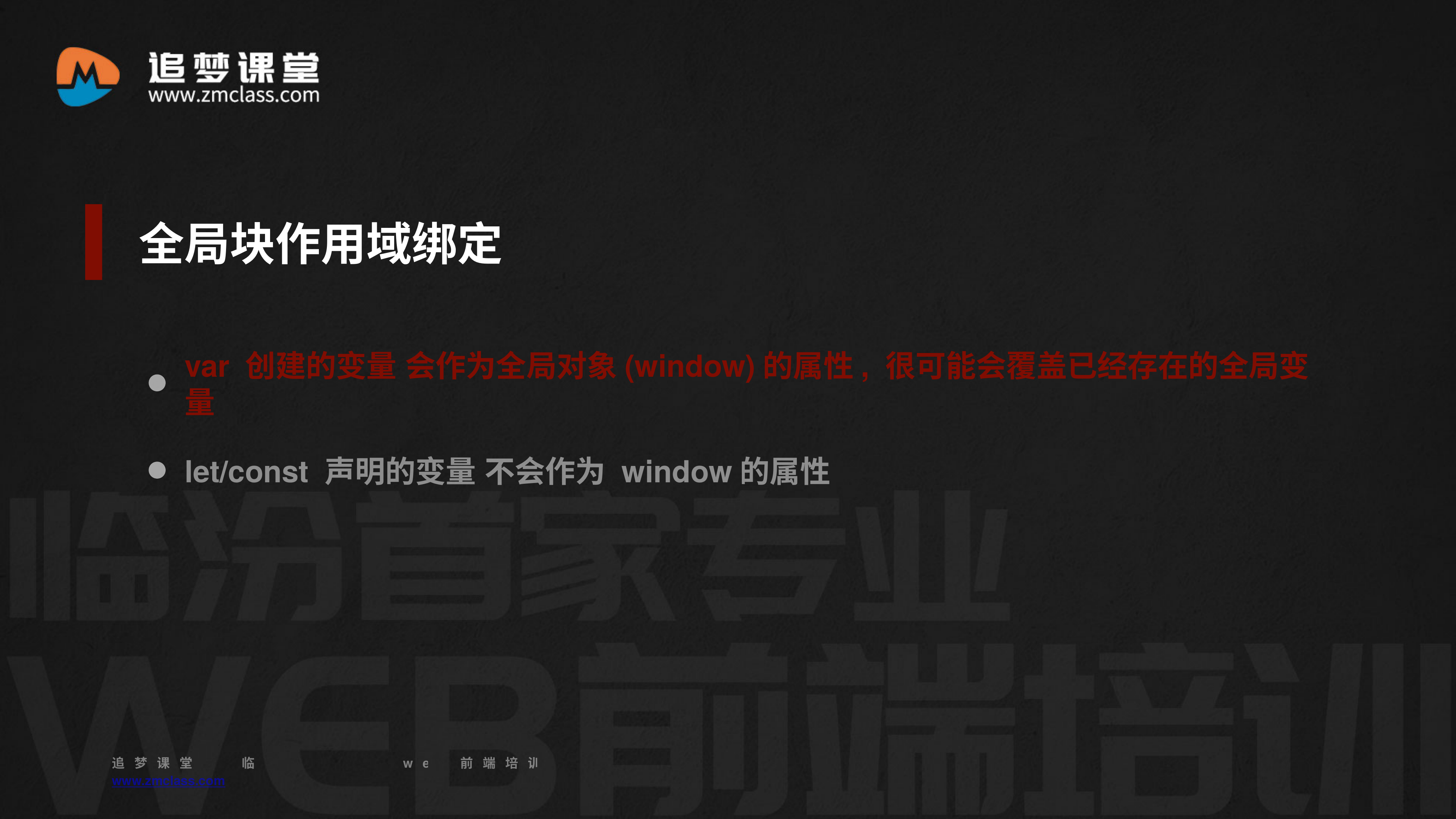

全局块作用域绑定
var 创建的变量 会作为全局对象(window)的属性, 很可能会覆盖已经存在的全局变量

let/const 声明的变量 不会作为 window的属性

追梦课堂   临汾首家专业的web前端培训机构                                                          www.zmclass.com
12